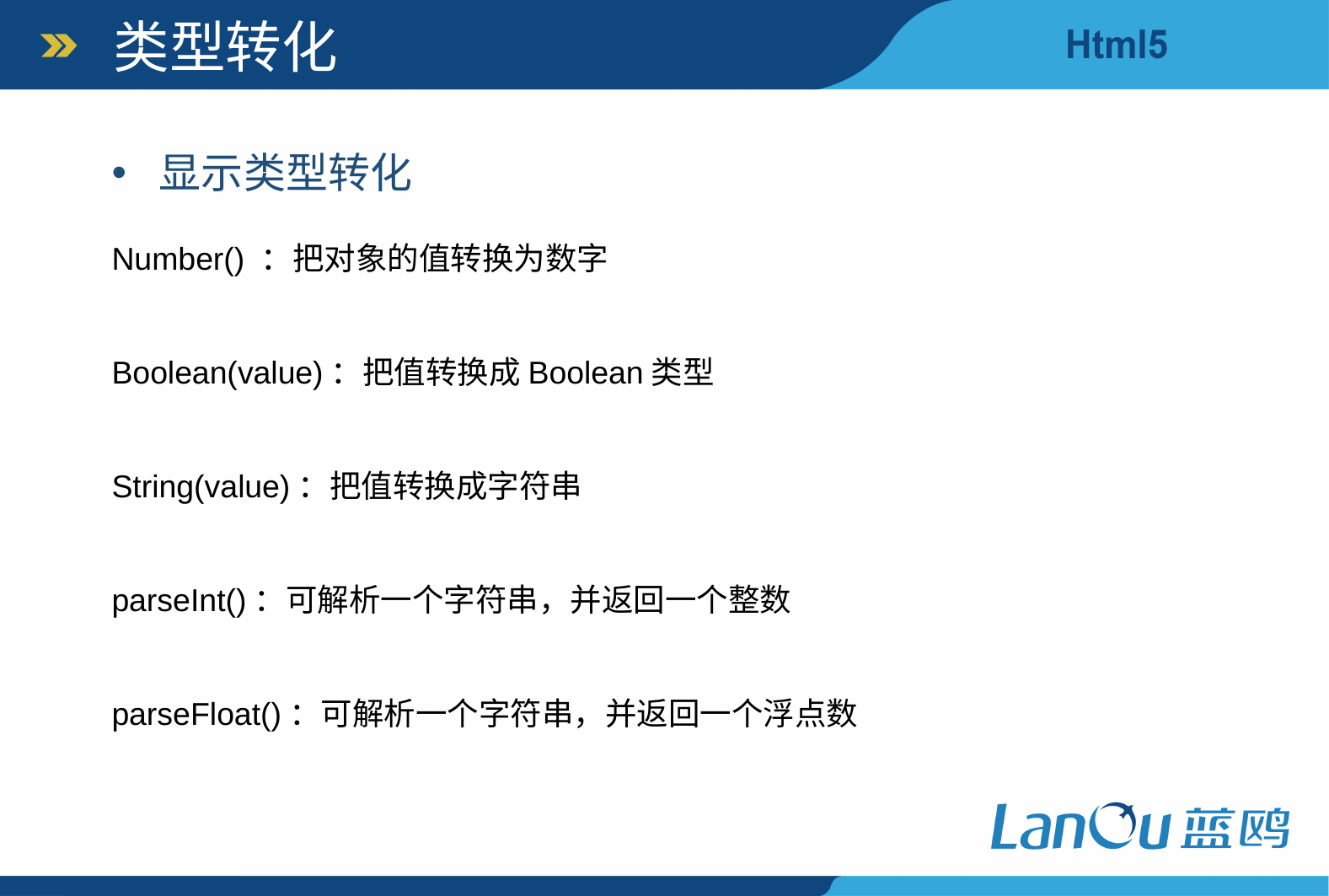

类型转化
显示类型转化

Number() ：把对象的值转换为数字

Boolean(value)：把值转换成Boolean类型

String(value)：把值转换成字符串

parseInt()：可解析一个字符串，并返回一个整数

parseFloat()：可解析一个字符串，并返回一个浮点数